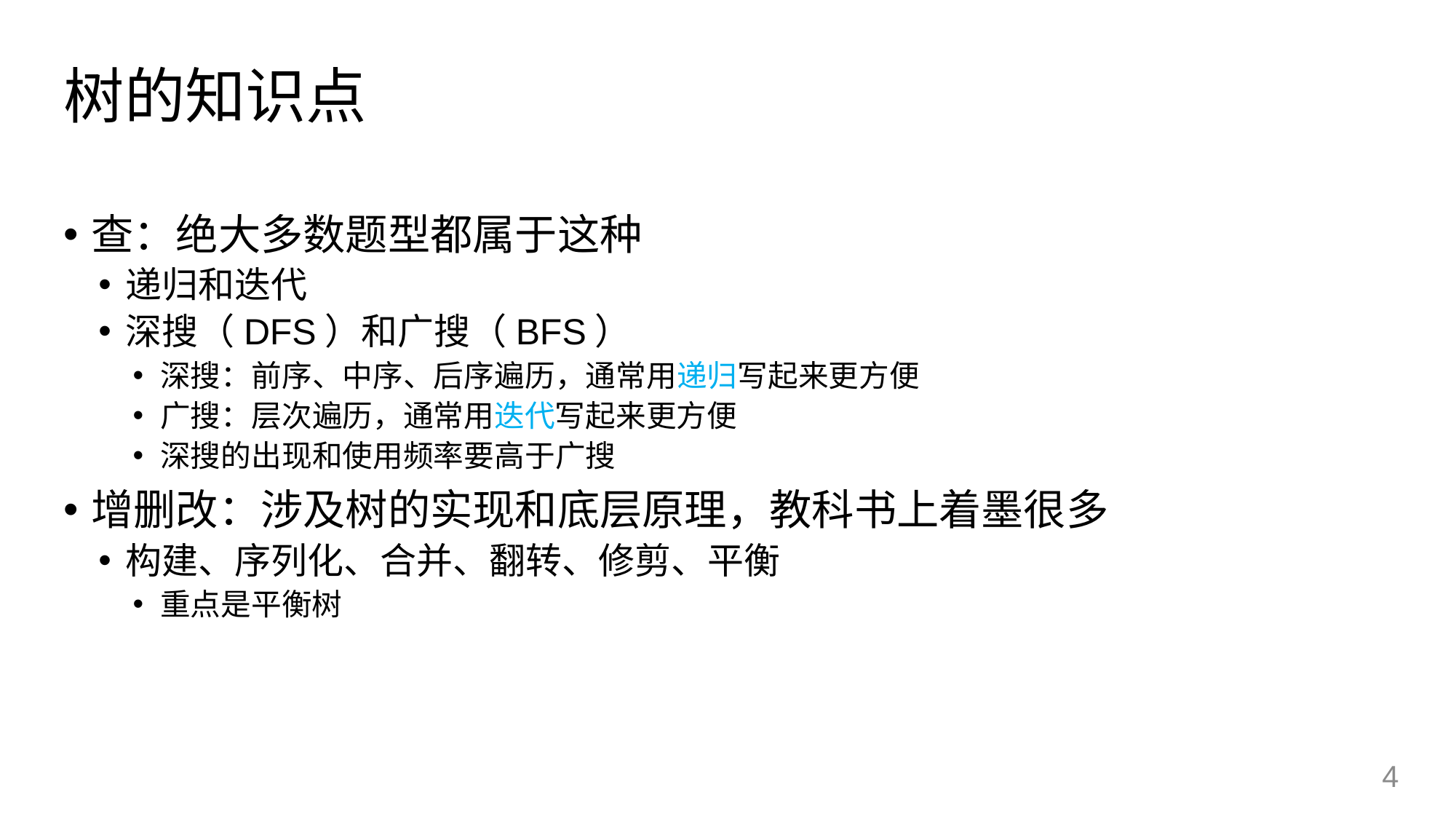

# 树的知识点
查：绝大多数题型都属于这种
递归和迭代
深搜（DFS）和广搜（BFS）
深搜：前序、中序、后序遍历，通常用递归写起来更方便
广搜：层次遍历，通常用迭代写起来更方便
深搜的出现和使用频率要高于广搜
增删改：涉及树的实现和底层原理，教科书上着墨很多
构建、序列化、合并、翻转、修剪、平衡
重点是平衡树
4